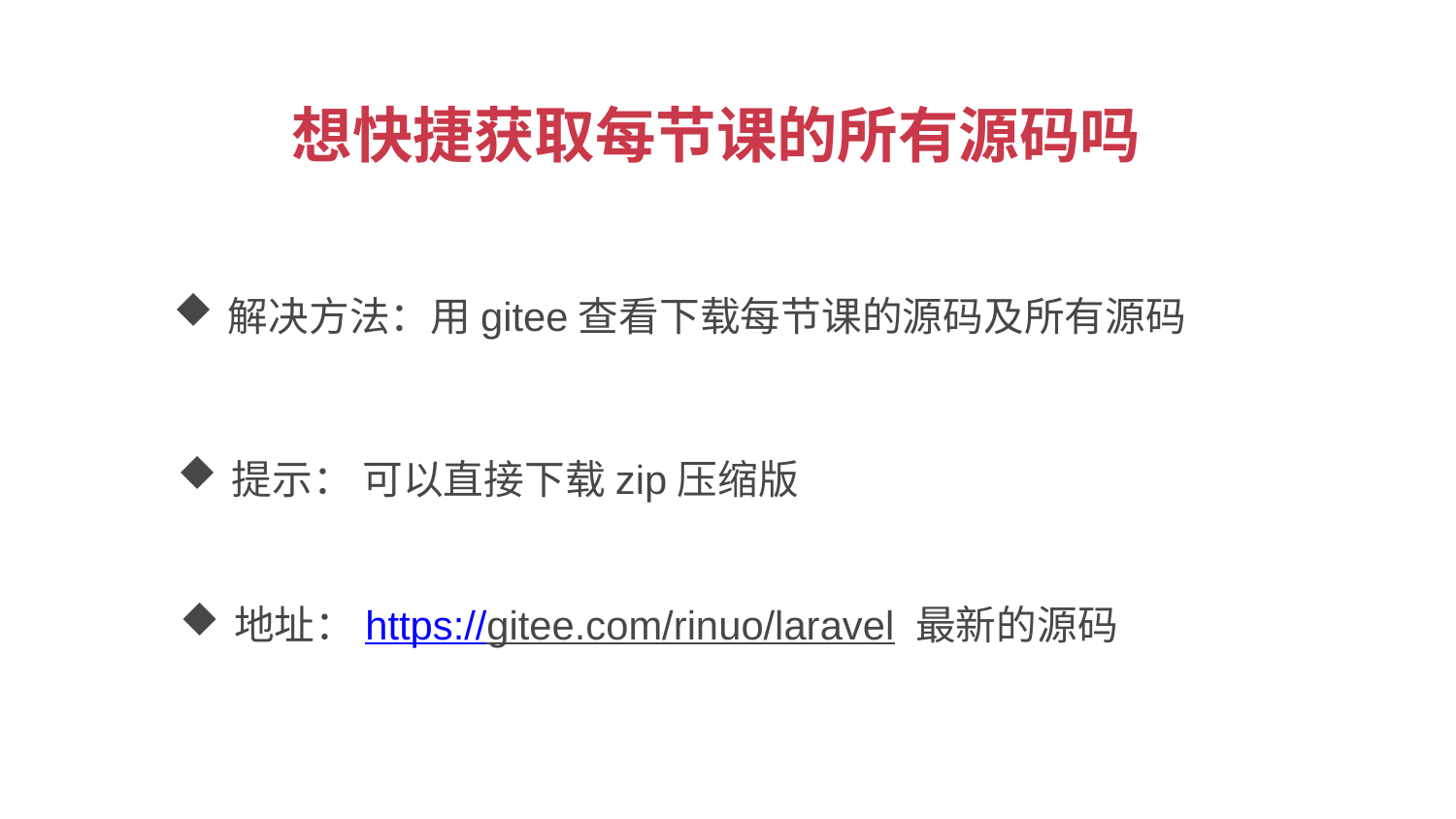

想快捷获取每节课的所有源码吗
解决方法：用gitee查看下载每节课的源码及所有源码
提示： 可以直接下载zip压缩版
地址：https://gitee.com/rinuo/laravel 最新的源码